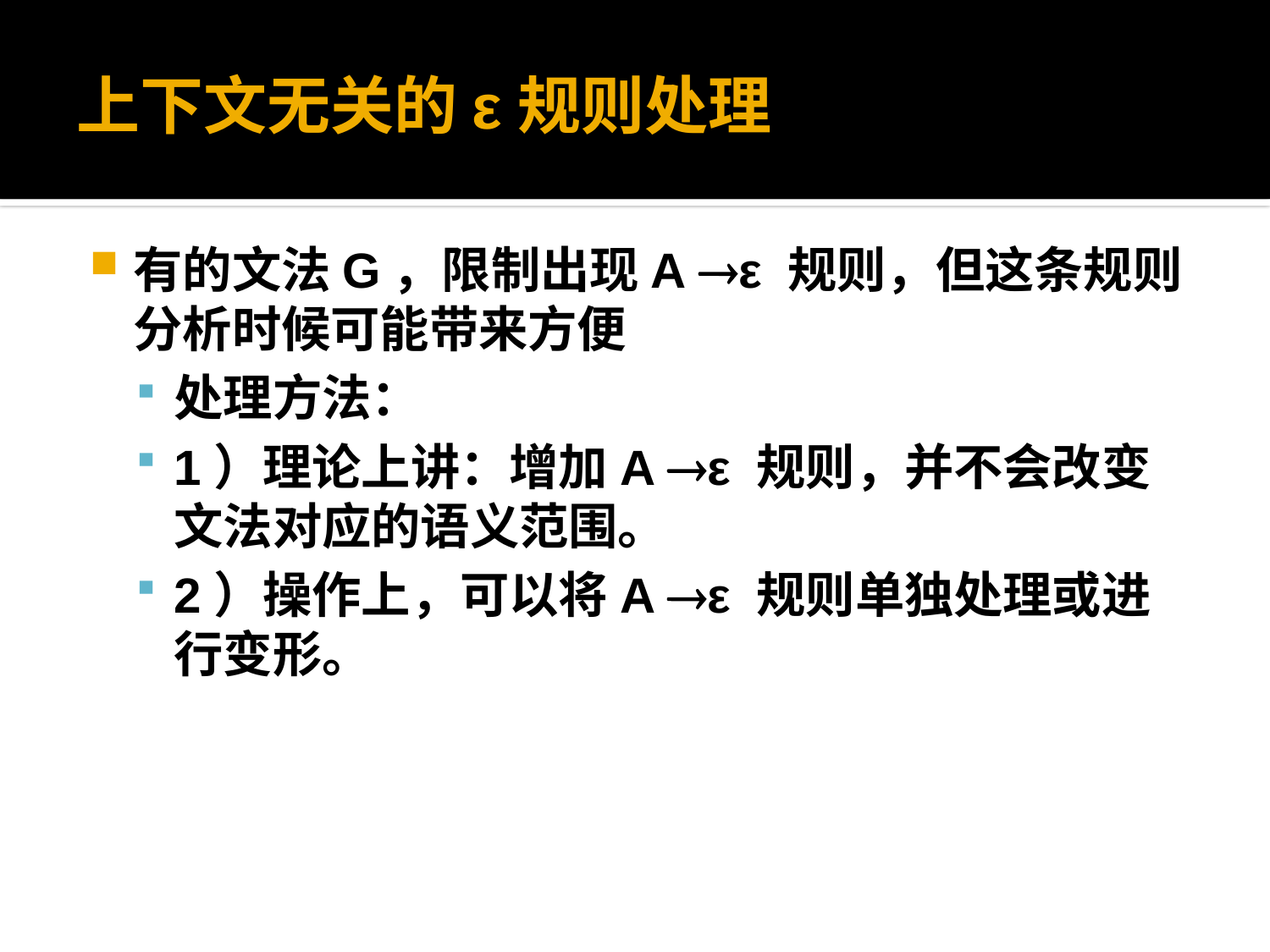

# 上下文无关的ε规则处理
有的文法G，限制出现A →ε 规则，但这条规则分析时候可能带来方便
处理方法：
1）理论上讲：增加A →ε 规则，并不会改变文法对应的语义范围。
2）操作上，可以将A →ε 规则单独处理或进行变形。